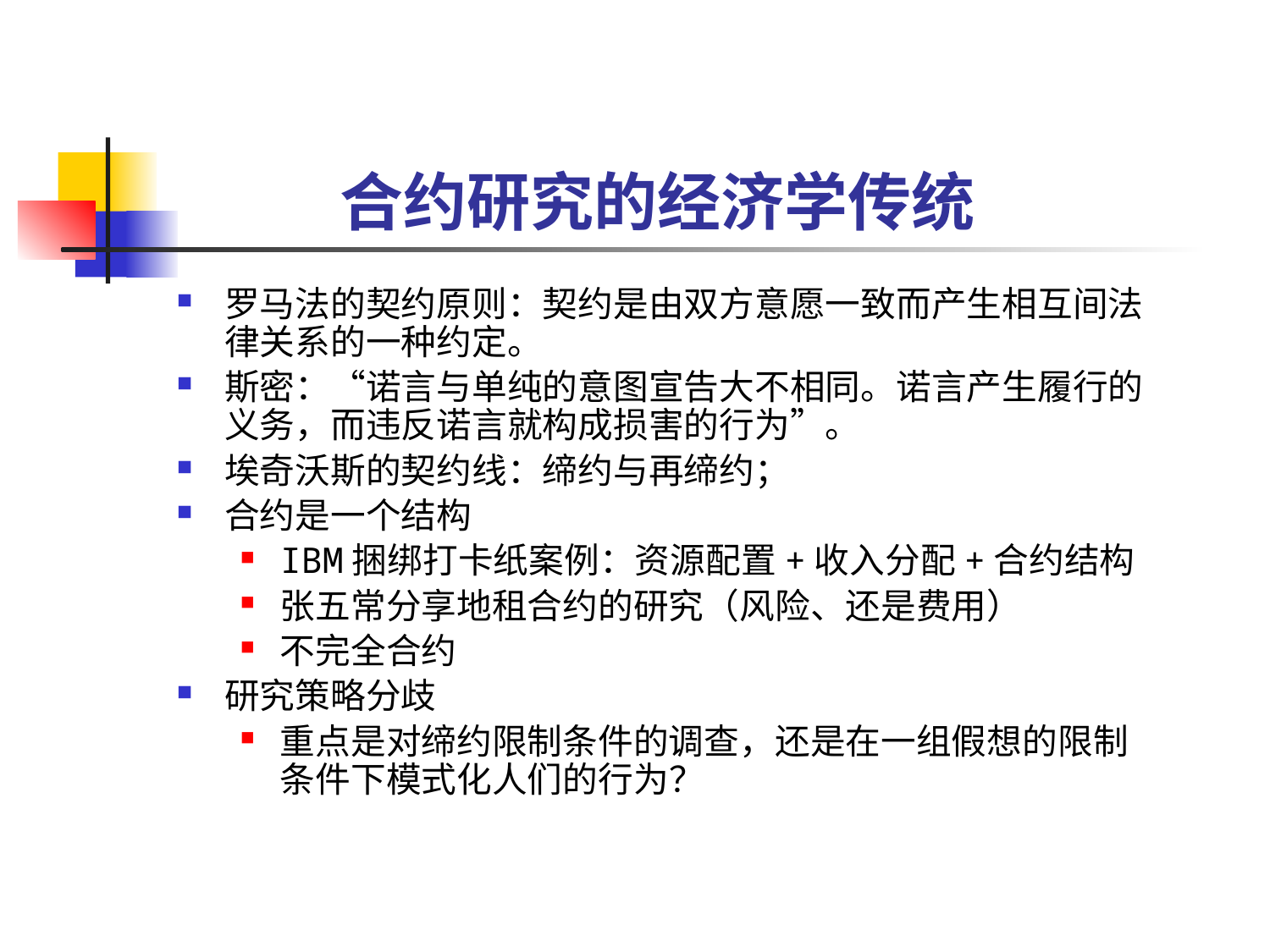

# 合约研究的经济学传统
罗马法的契约原则：契约是由双方意愿一致而产生相互间法律关系的一种约定。
斯密：“诺言与单纯的意图宣告大不相同。诺言产生履行的义务，而违反诺言就构成损害的行为”。
埃奇沃斯的契约线：缔约与再缔约；
合约是一个结构
IBM捆绑打卡纸案例：资源配置+收入分配+合约结构
张五常分享地租合约的研究（风险、还是费用）
不完全合约
研究策略分歧
重点是对缔约限制条件的调查，还是在一组假想的限制条件下模式化人们的行为？